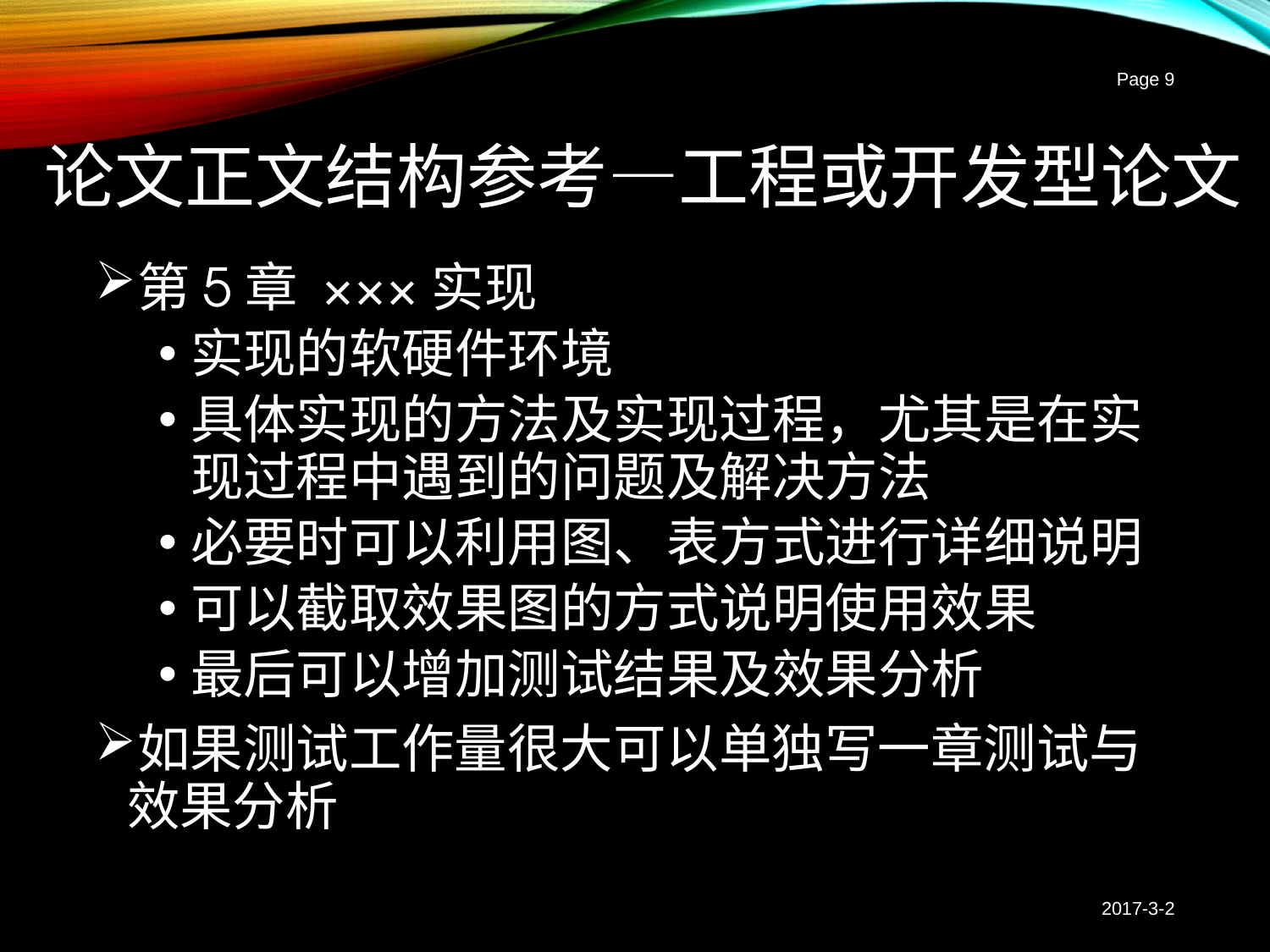

Page 9
# 论文正文结构参考—工程或开发型论文
第5章 ×××实现
实现的软硬件环境
具体实现的方法及实现过程，尤其是在实现过程中遇到的问题及解决方法
必要时可以利用图、表方式进行详细说明
可以截取效果图的方式说明使用效果
最后可以增加测试结果及效果分析
如果测试工作量很大可以单独写一章测试与效果分析
2017-3-2